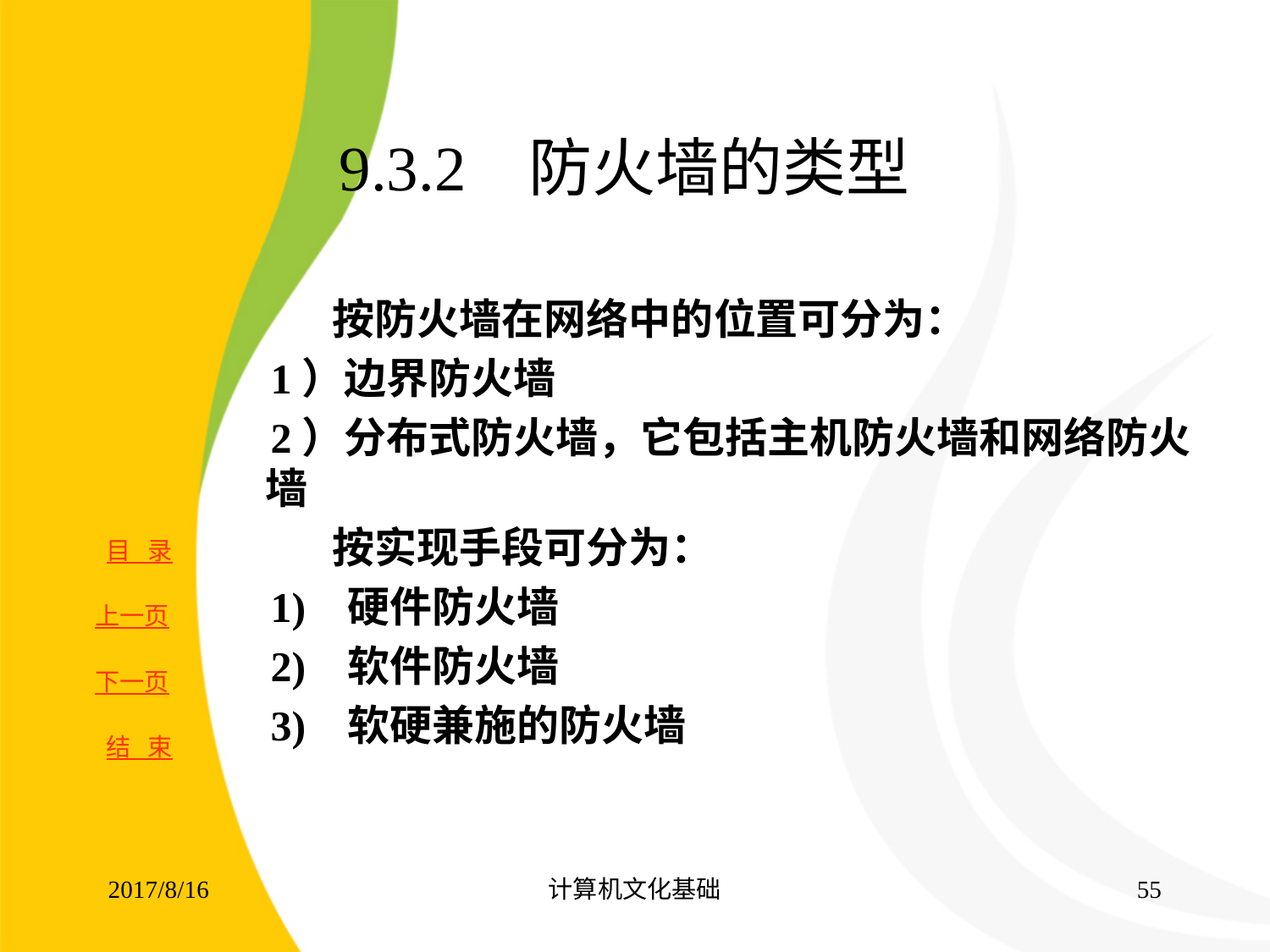

# 9.3.2   防火墙的类型
           按防火墙在网络中的位置可分为：
     1）边界防火墙
     2）分布式防火墙，它包括主机防火墙和网络防火墙
           按实现手段可分为：
     1)   硬件防火墙
     2)   软件防火墙
     3)   软硬兼施的防火墙
2017/8/16
计算机文化基础
55